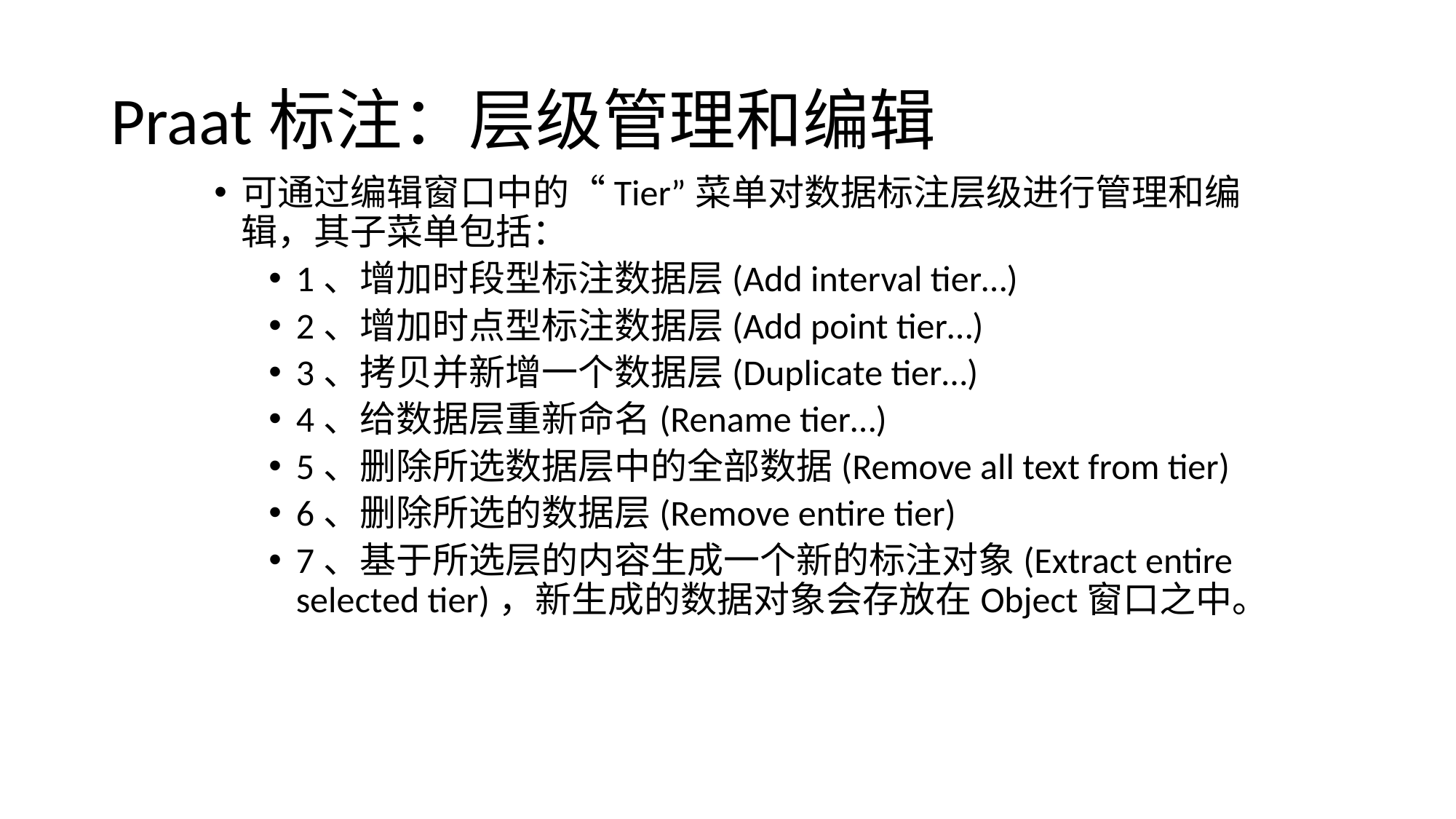

# Praat标注：层级管理和编辑
可通过编辑窗口中的“Tier”菜单对数据标注层级进行管理和编辑，其子菜单包括：
1、增加时段型标注数据层(Add interval tier…)
2、增加时点型标注数据层(Add point tier…)
3、拷贝并新增一个数据层(Duplicate tier…)
4、给数据层重新命名(Rename tier…)
5、删除所选数据层中的全部数据(Remove all text from tier)
6、删除所选的数据层(Remove entire tier)
7、基于所选层的内容生成一个新的标注对象(Extract entire selected tier)，新生成的数据对象会存放在Object窗口之中。